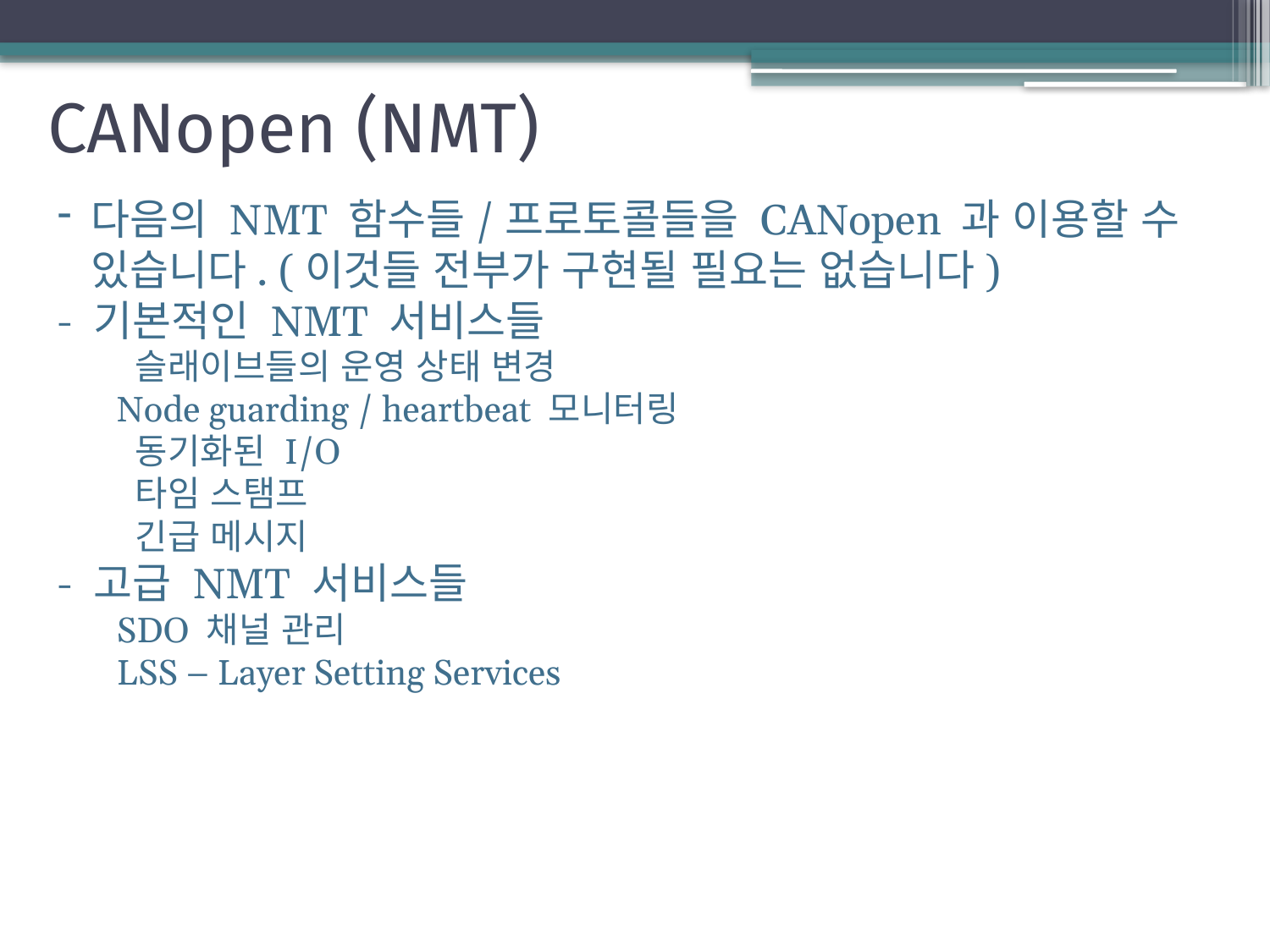

# CANopen (NMT)
 다음의 NMT 함수들/프로토콜들을 CANopen 과 이용할 수
  있습니다. (이것들 전부가 구현될 필요는 없습니다)
- 기본적인 NMT 서비스들
       슬래이브들의 운영 상태 변경
       Node guarding / heartbeat 모니터링
       동기화된 I/O
       타임 스탬프
       긴급 메시지
- 고급 NMT 서비스들
       SDO 채널 관리
       LSS – Layer Setting Services